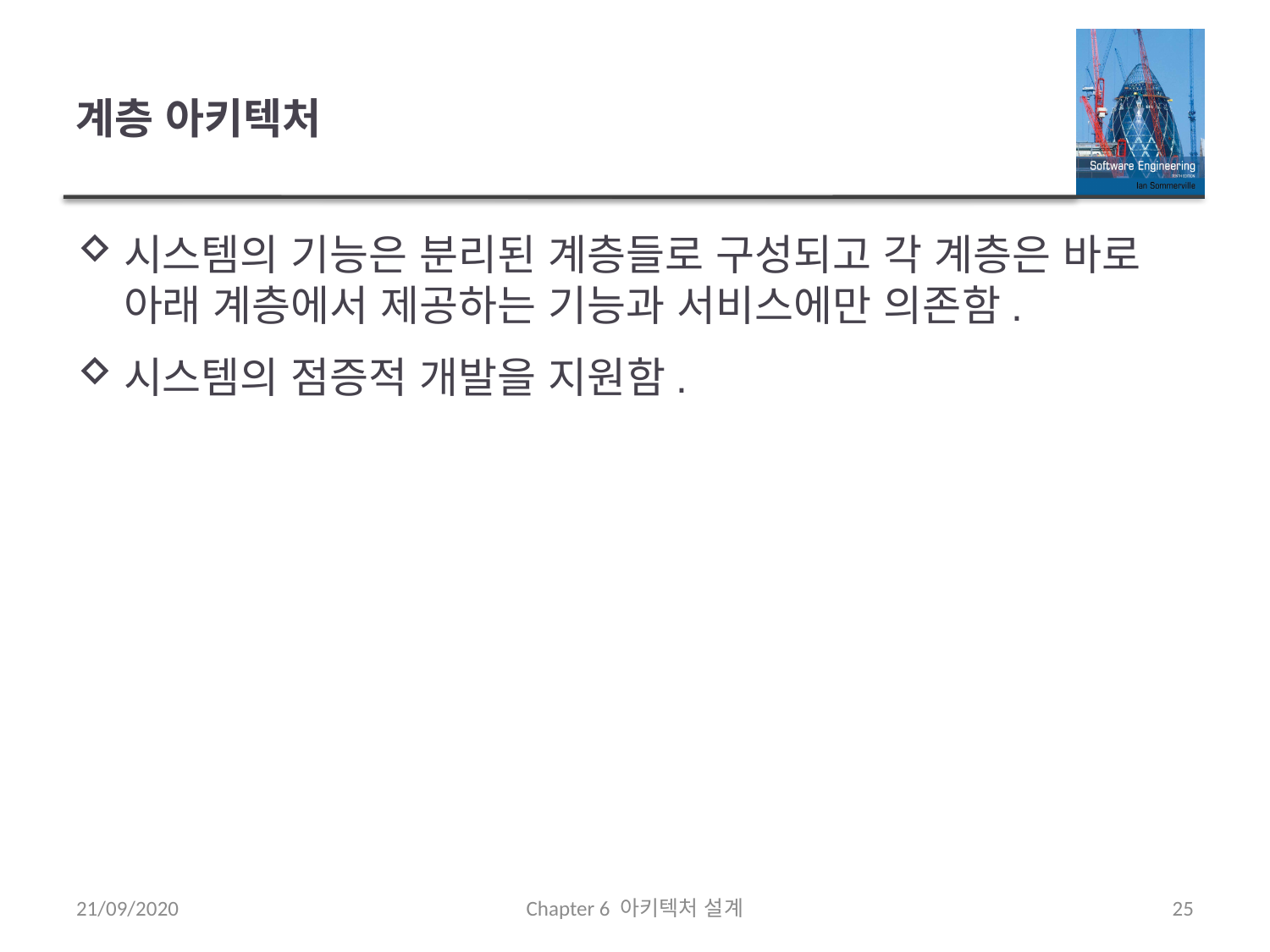

# 계층 아키텍처
시스템의 기능은 분리된 계층들로 구성되고 각 계층은 바로 아래 계층에서 제공하는 기능과 서비스에만 의존함.
시스템의 점증적 개발을 지원함.
21/09/2020
Chapter 6 아키텍처 설계
25